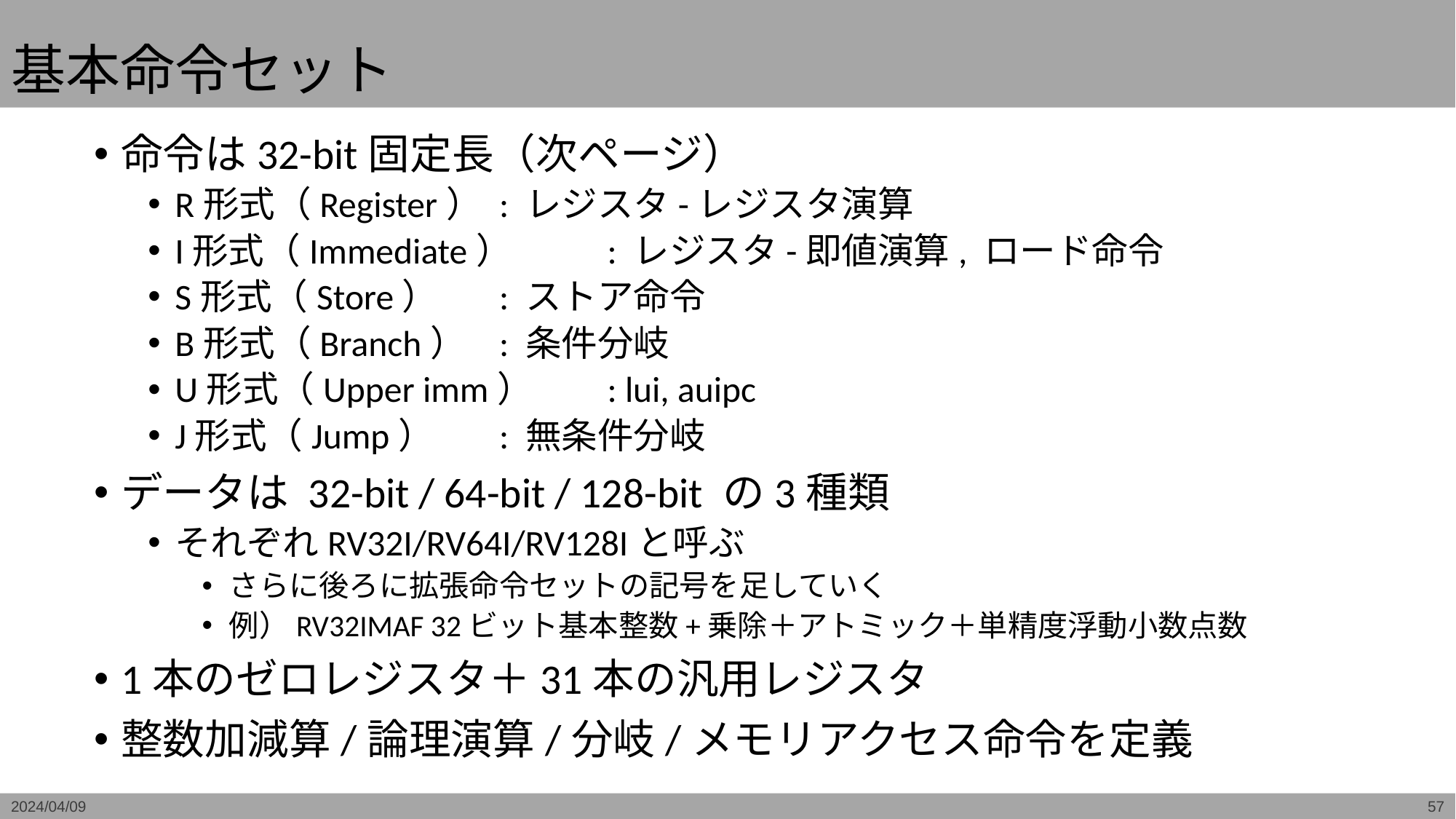

# 基本命令セット
命令は32-bit固定長（次ページ）
R形式（Register）		: レジスタ-レジスタ演算
I形式（Immediate）		: レジスタ-即値演算, ロード命令
S形式（Store）		: ストア命令
B形式（Branch）		: 条件分岐
U形式（Upper imm）	: lui, auipc
J形式（Jump）		: 無条件分岐
データは 32-bit / 64-bit / 128-bit の3種類
それぞれRV32I/RV64I/RV128Iと呼ぶ
さらに後ろに拡張命令セットの記号を足していく
例）RV32IMAF 32ビット基本整数+乗除＋アトミック＋単精度浮動小数点数
1本のゼロレジスタ＋31本の汎用レジスタ
整数加減算/論理演算/分岐/メモリアクセス命令を定義
2024/04/09
57